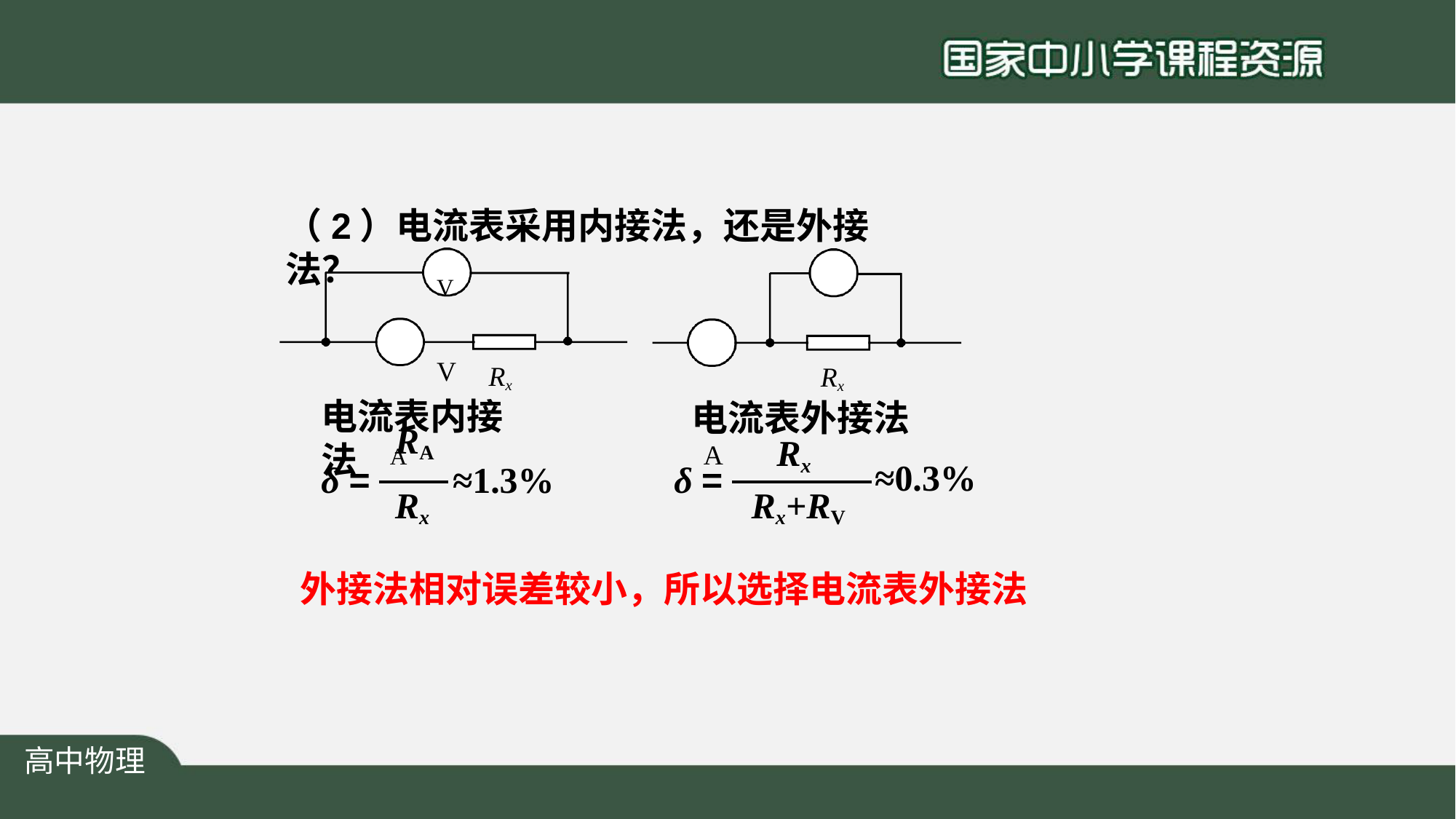

# （2）电流表采用内接法，还是外接法？

V	V

A	A
Rx
电流表内接法
Rx
电流表外接法
RA
δ =	≈1.3%	δ =
Rx
≈0.3%
Rx	Rx+RV

外接法相对误差较小，所以选择电流表外接法
高中物理